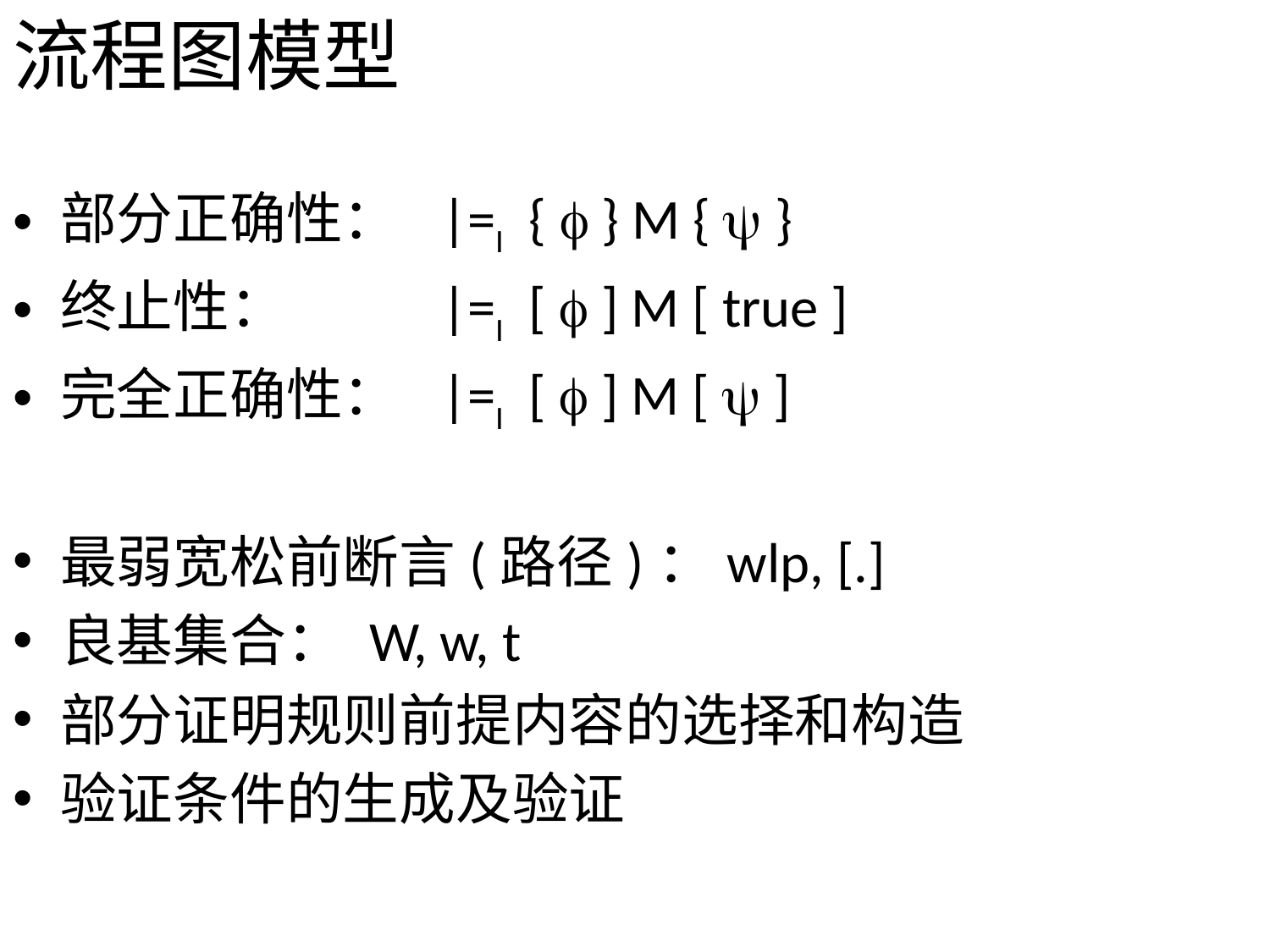

# 流程图模型
部分正确性：	|=I  { φ } M { ψ }
终止性：		|=I  [ φ ] M [ true ]
完全正确性：	|=I  [ φ ] M [ ψ ]

最弱宽松前断言(路径)：wlp, [.]
良基集合： W, w, t
部分证明规则前提内容的选择和构造
验证条件的生成及验证